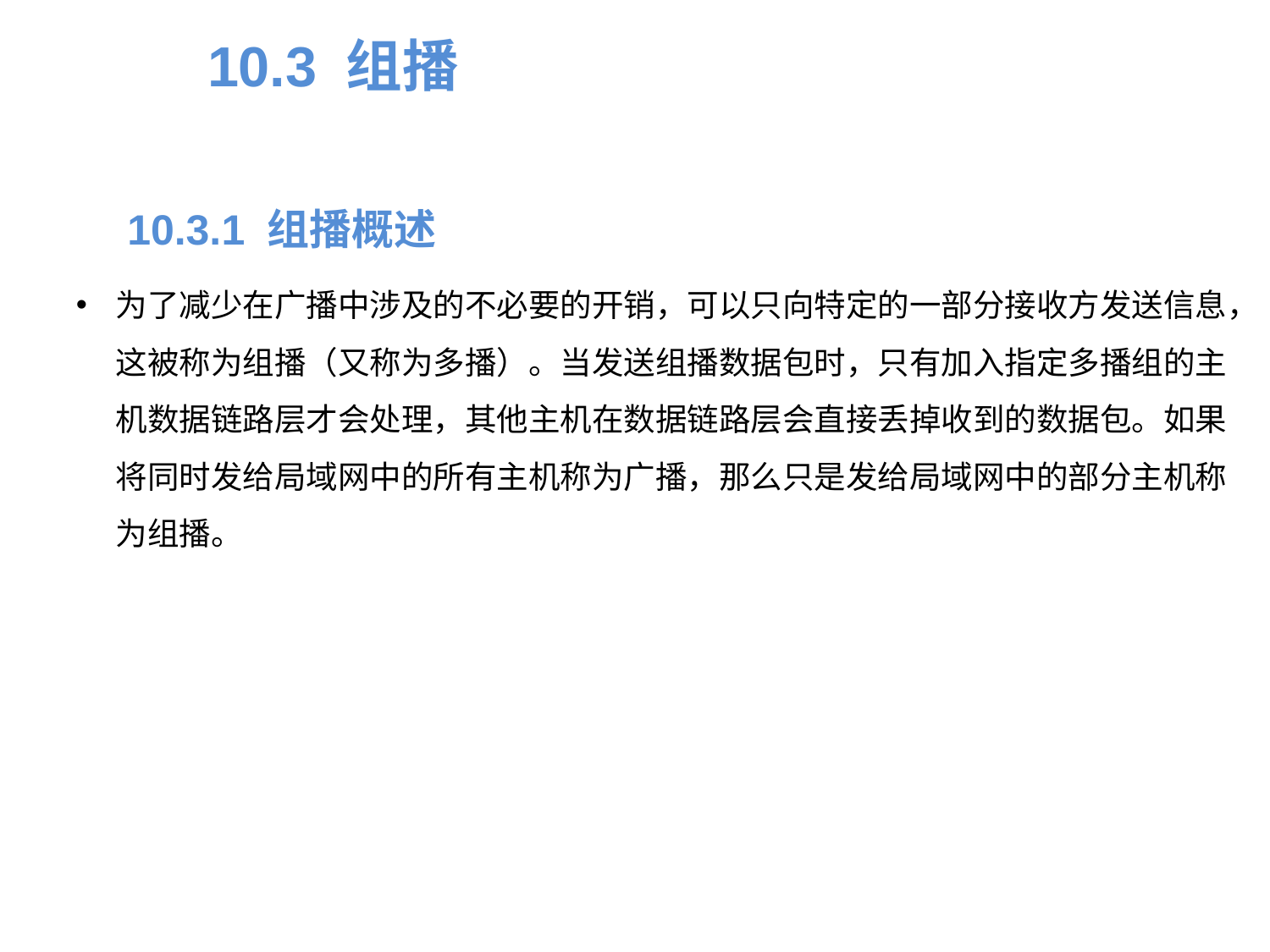

10.3 组播
10.3.1 组播概述
为了减少在广播中涉及的不必要的开销，可以只向特定的一部分接收方发送信息，这被称为组播（又称为多播）。当发送组播数据包时，只有加入指定多播组的主机数据链路层才会处理，其他主机在数据链路层会直接丢掉收到的数据包。如果将同时发给局域网中的所有主机称为广播，那么只是发给局域网中的部分主机称为组播。